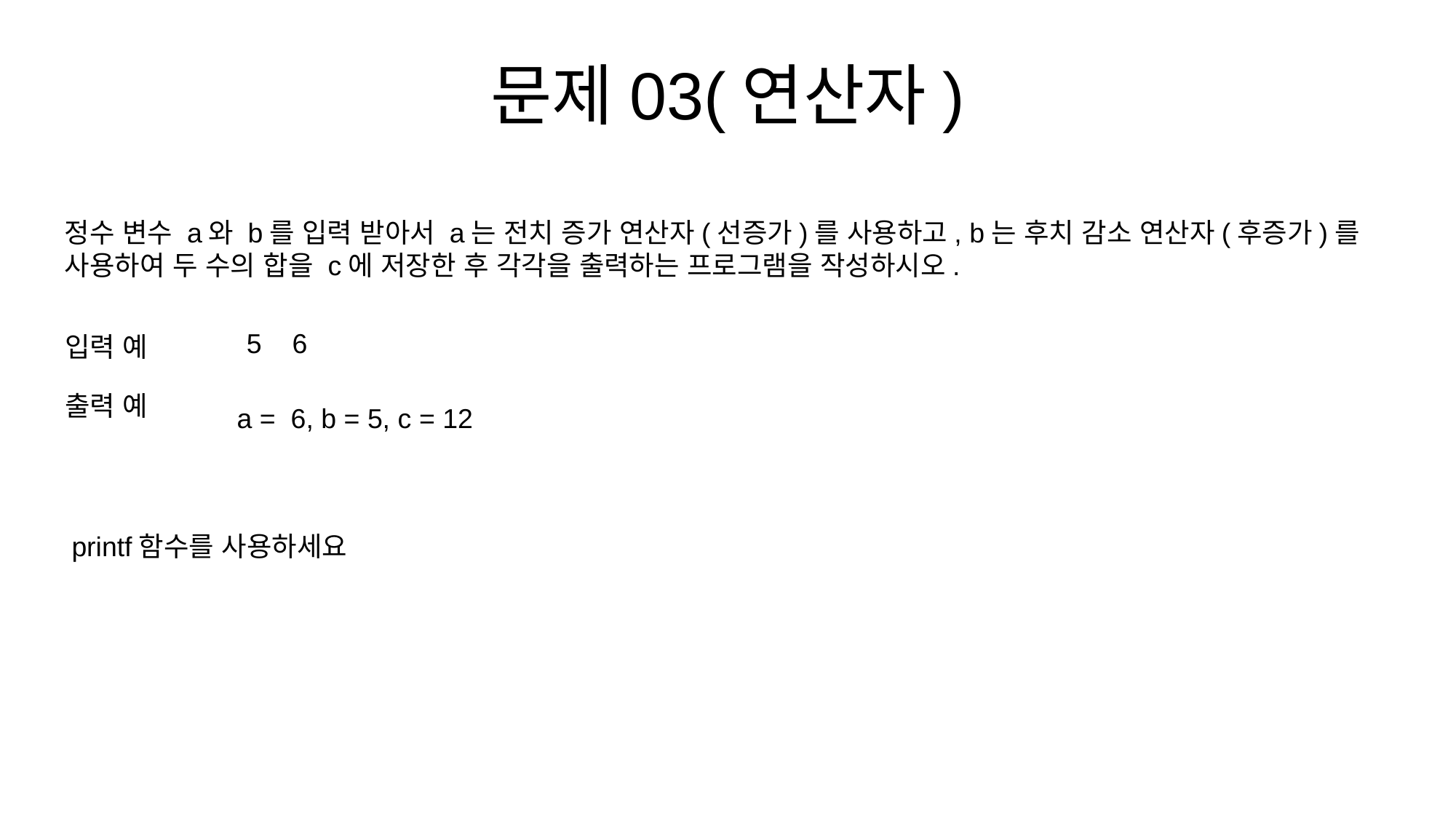

# 문제03(연산자)
정수 변수 a와 b를 입력 받아서 a는 전치 증가 연산자(선증가)를 사용하고, b는 후치 감소 연산자(후증가)를 사용하여 두 수의 합을 c에 저장한 후 각각을 출력하는 프로그램을 작성하시오.
5    6
입력 예
출력 예
a =  6, b = 5, c = 12
printf함수를 사용하세요